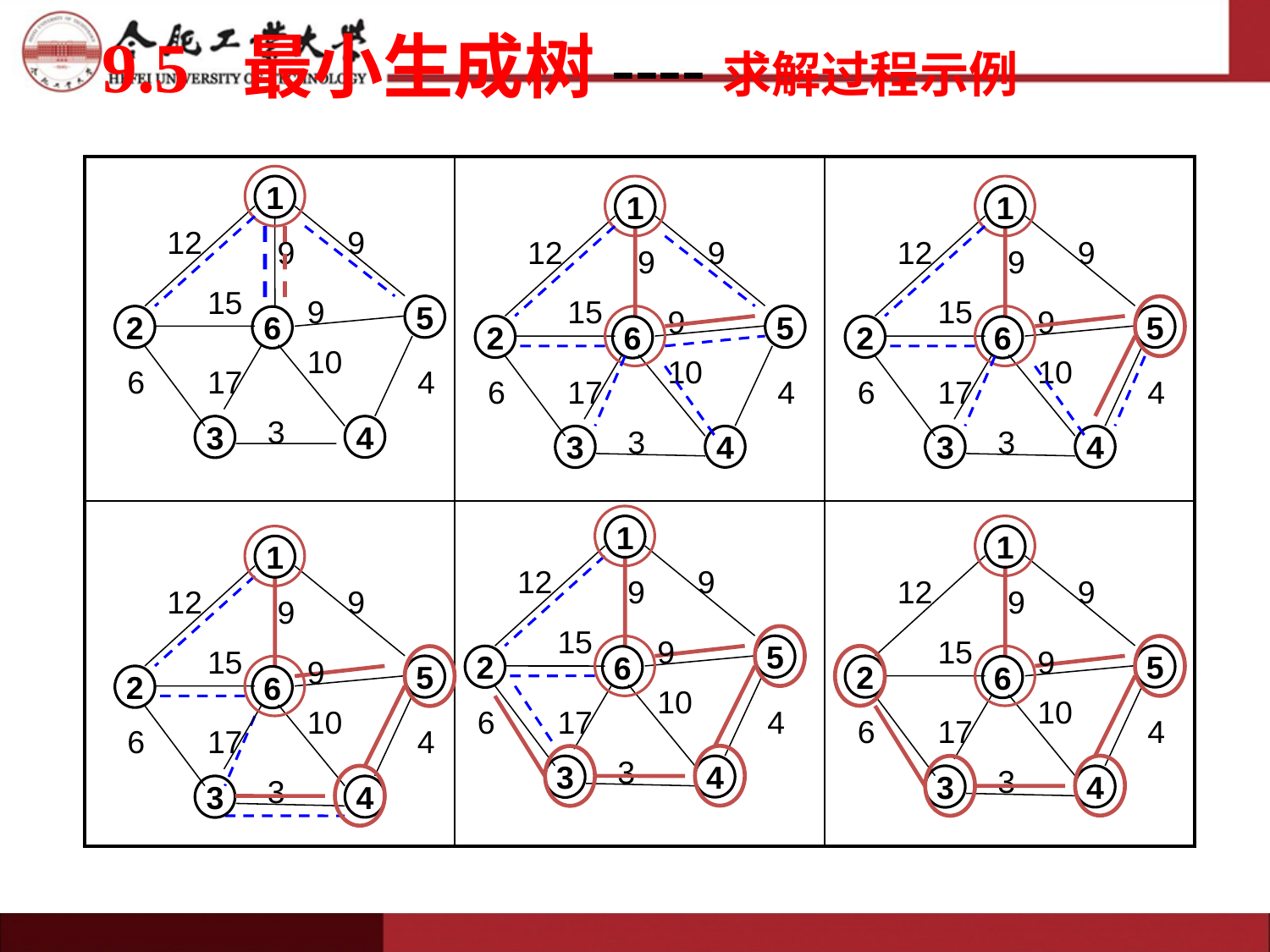

# 9.5  最小生成树----求解过程示例
|  |  |  |
| --- | --- | --- |
|  |  |  |

1

12

9
9
15
9
5
2
6

10

6
17
4
3
3
4

1

12

9
9
15
9
5

2
6

10

6
17
4
3
3
4

1

12

9
9
15
9
5

2
6

10

6
17
4
3
3
4

1

12

9
9
15
9
5

2
6

10

6
17
4
3
3
4

1

12

9
9
15
9
5

2
6

10

6
17
4
3
3
4

1

12

9
9
15
9
5

2
6

10

6
17
4
3
3
4

57